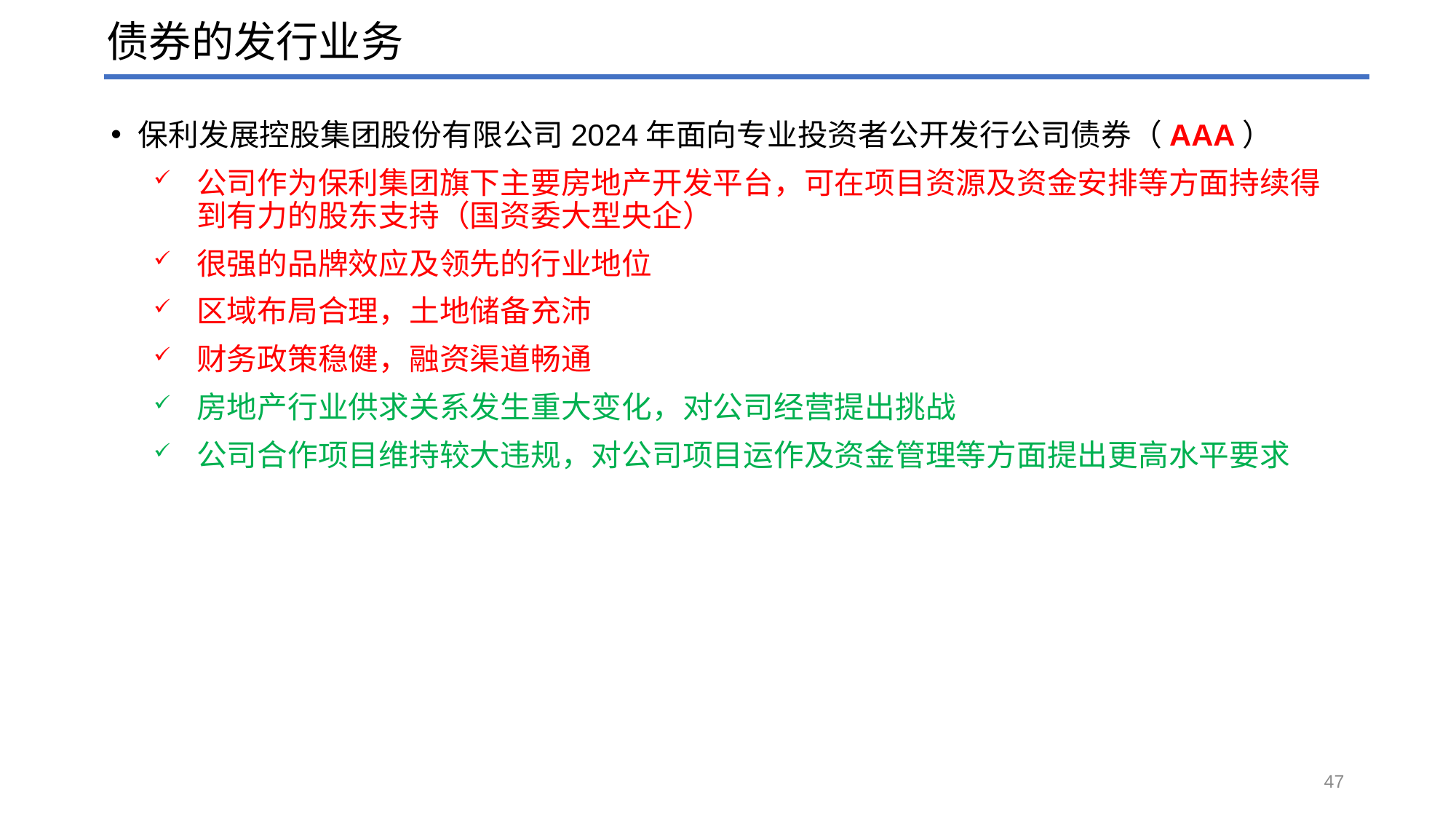

# 债券的发行业务
保利发展控股集团股份有限公司2024年面向专业投资者公开发行公司债券（AAA）
公司作为保利集团旗下主要房地产开发平台，可在项目资源及资金安排等方面持续得到有力的股东支持（国资委大型央企）
很强的品牌效应及领先的行业地位
区域布局合理，土地储备充沛
财务政策稳健，融资渠道畅通
房地产行业供求关系发生重大变化，对公司经营提出挑战
公司合作项目维持较大违规，对公司项目运作及资金管理等方面提出更高水平要求
47